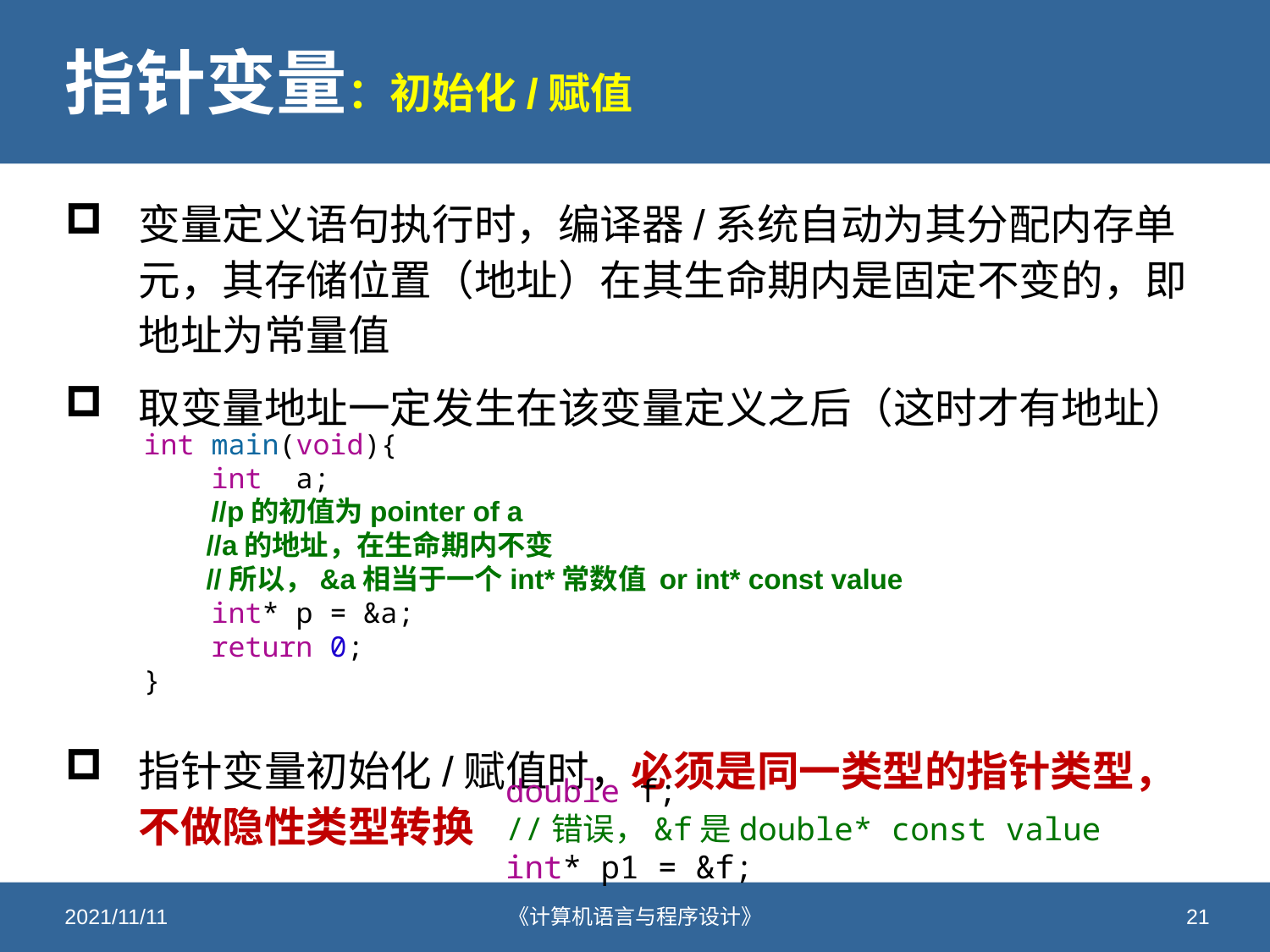

# 指针变量：初始化/赋值
变量定义语句执行时，编译器/系统自动为其分配内存单元，其存储位置（地址）在其生命期内是固定不变的，即地址为常量值
取变量地址一定发生在该变量定义之后（这时才有地址）

指针变量初始化/赋值时，必须是同一类型的指针类型，不做隐性类型转换

int main(void){
    int  a;
    //p的初值为pointer of a
        //a的地址，在生命期内不变
        //所以，&a相当于一个int*常数值 or int* const value
    int* p = &a;
    return 0;
}
double f;
//错误，&f是double* const value
int* p1 = &f;
2021/11/11
《计算机语言与程序设计》
21